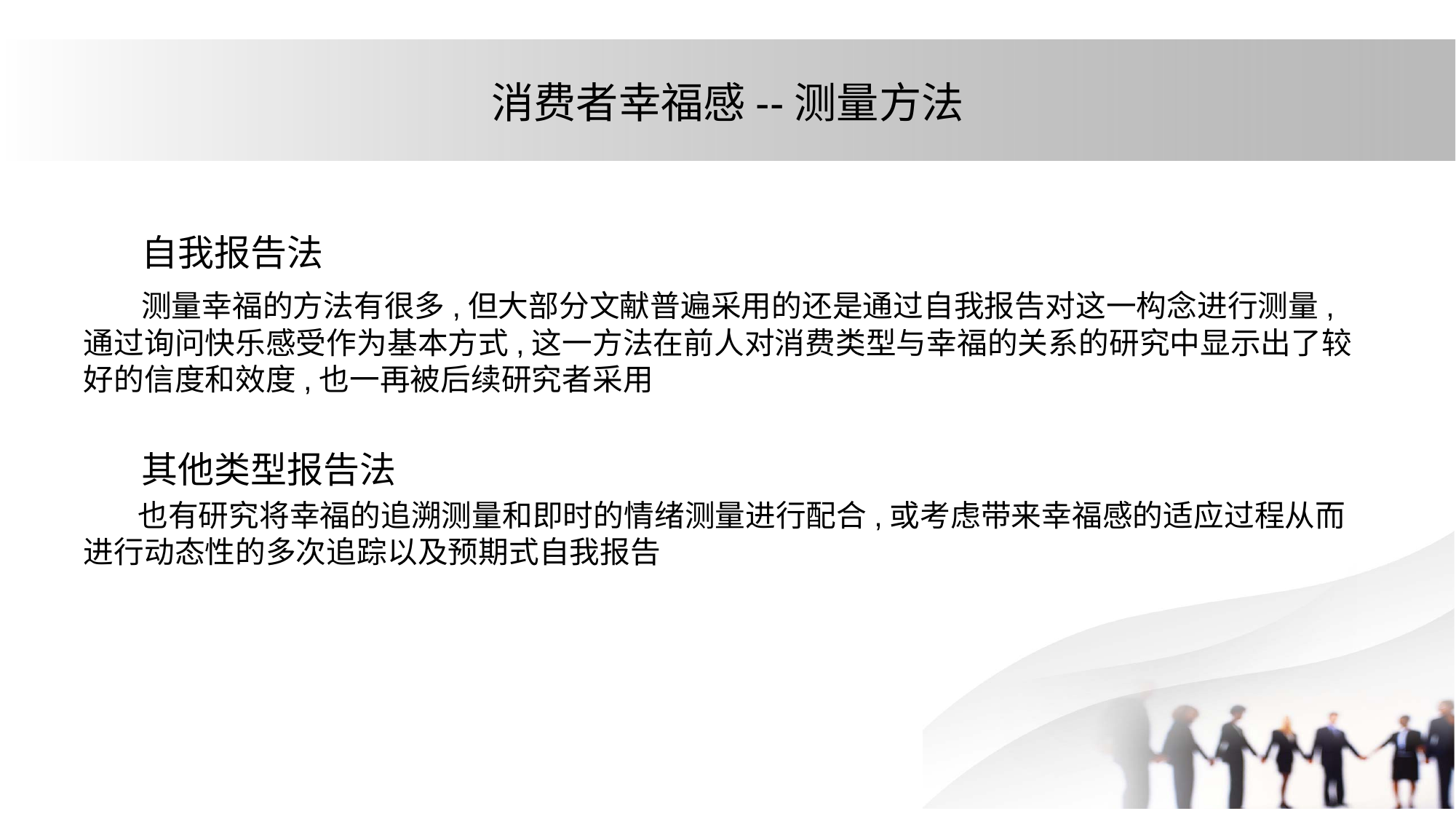

# 消费者幸福感--测量方法

      自我报告法
      测量幸福的方法有很多,但大部分文献普遍采用的还是通过自我报告对这一构念进行测量,通过询问快乐感受作为基本方式,这一方法在前人对消费类型与幸福的关系的研究中显示出了较好的信度和效度,也一再被后续研究者采用

      其他类型报告法
       也有研究将幸福的追溯测量和即时的情绪测量进行配合,或考虑带来幸福感的适应过程从而进行动态性的多次追踪以及预期式自我报告